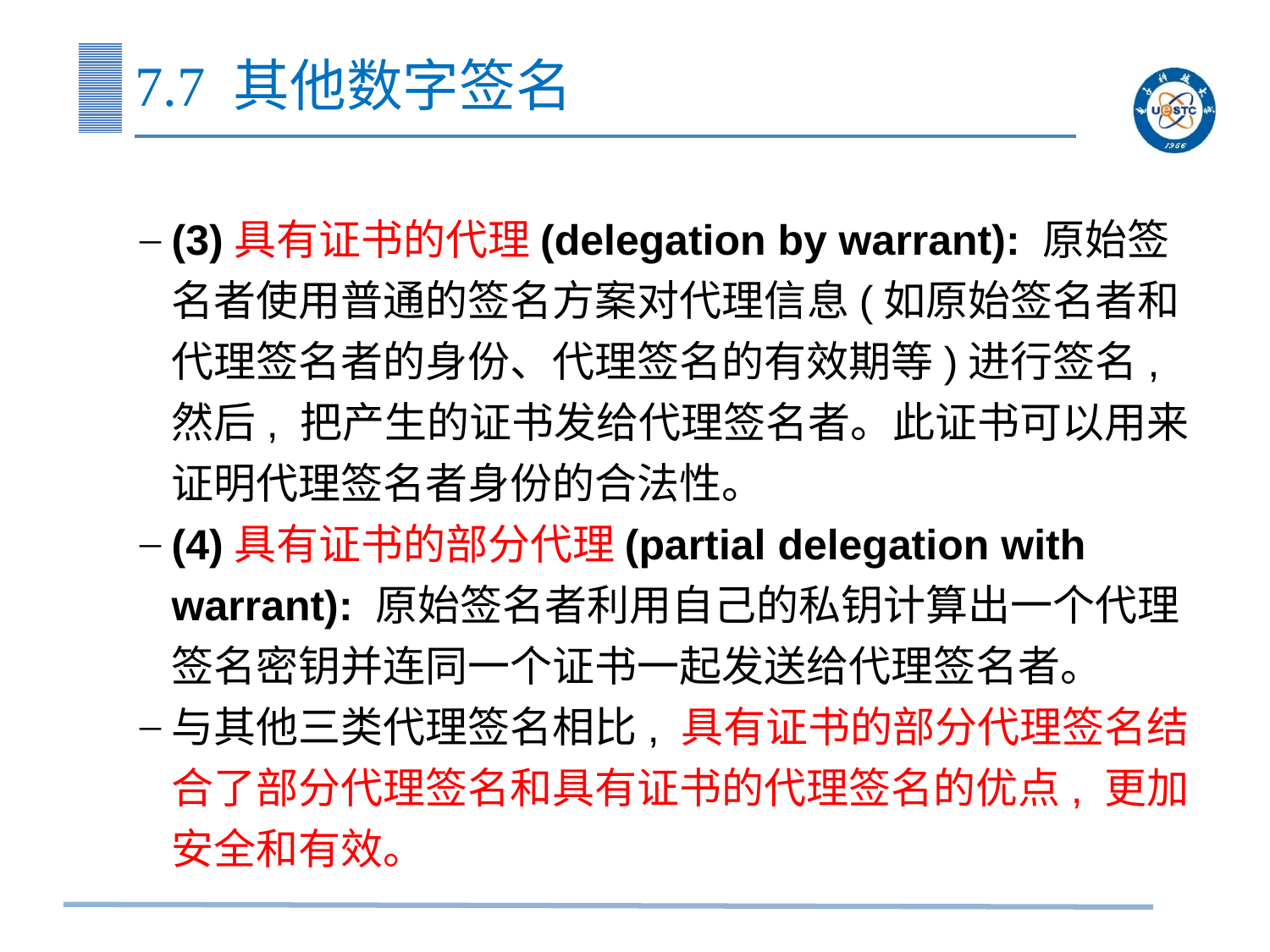

# 7.7 其他数字签名
(3)具有证书的代理(delegation by warrant): 原始签名者使用普通的签名方案对代理信息(如原始签名者和代理签名者的身份、代理签名的有效期等)进行签名, 然后, 把产生的证书发给代理签名者。此证书可以用来证明代理签名者身份的合法性。
(4)具有证书的部分代理(partial delegation with warrant): 原始签名者利用自己的私钥计算出一个代理签名密钥并连同一个证书一起发送给代理签名者。
与其他三类代理签名相比, 具有证书的部分代理签名结合了部分代理签名和具有证书的代理签名的优点, 更加安全和有效。